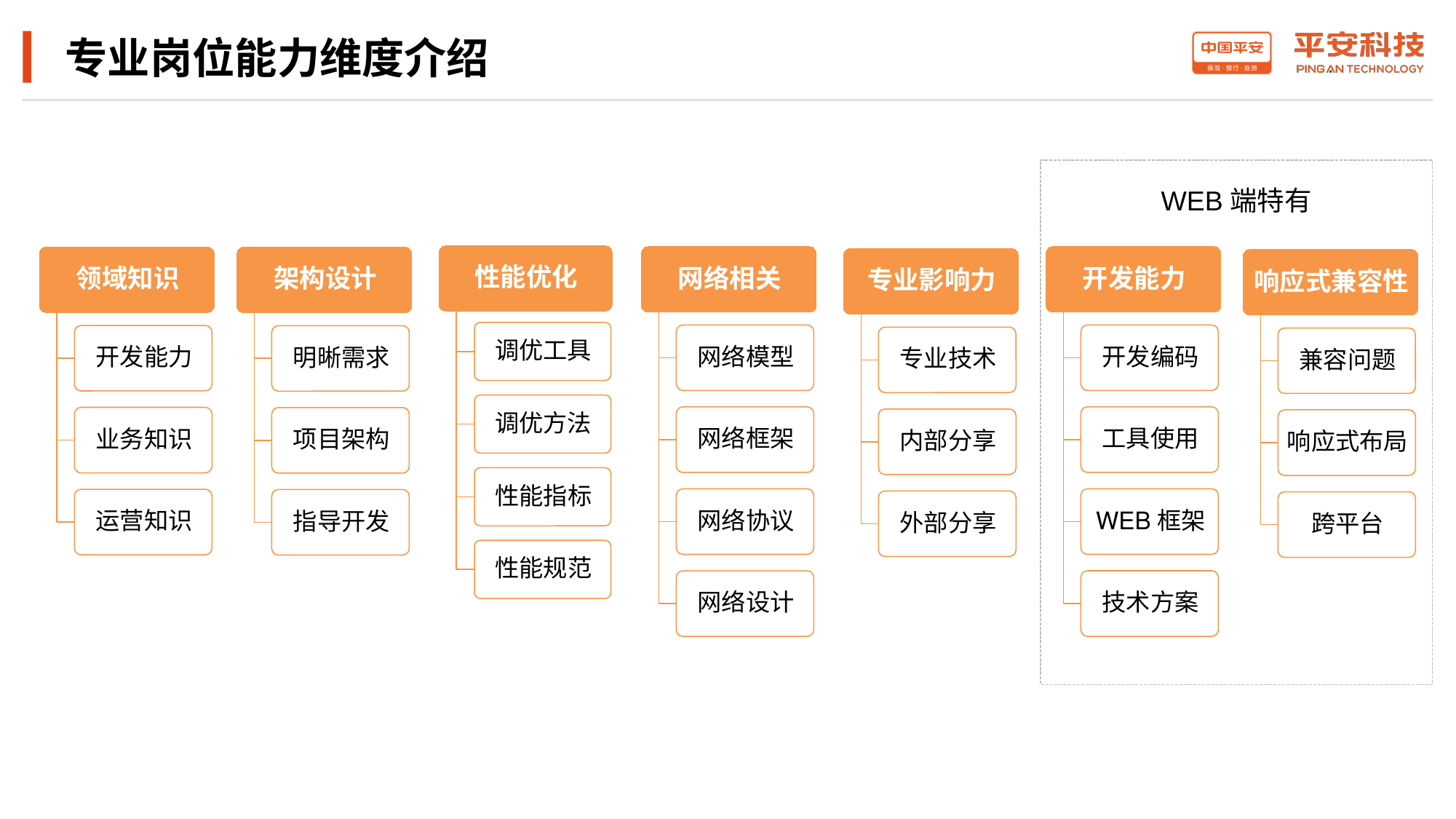

专业岗位能力维度介绍

WEB端特有
响应式兼容性
兼容问题
响应式布局
跨平台
专业影响力
专业技术
内部分享
外部分享
性能优化
调优工具
调优方法
性能指标
性能规范
领域知识
开发能力
业务知识
运营知识
开发能力
开发编码
工具使用
WEB框架
技术方案
网络相关
网络模型
网络框架
网络协议
网络设计
架构设计
明晰需求
项目架构
指导开发